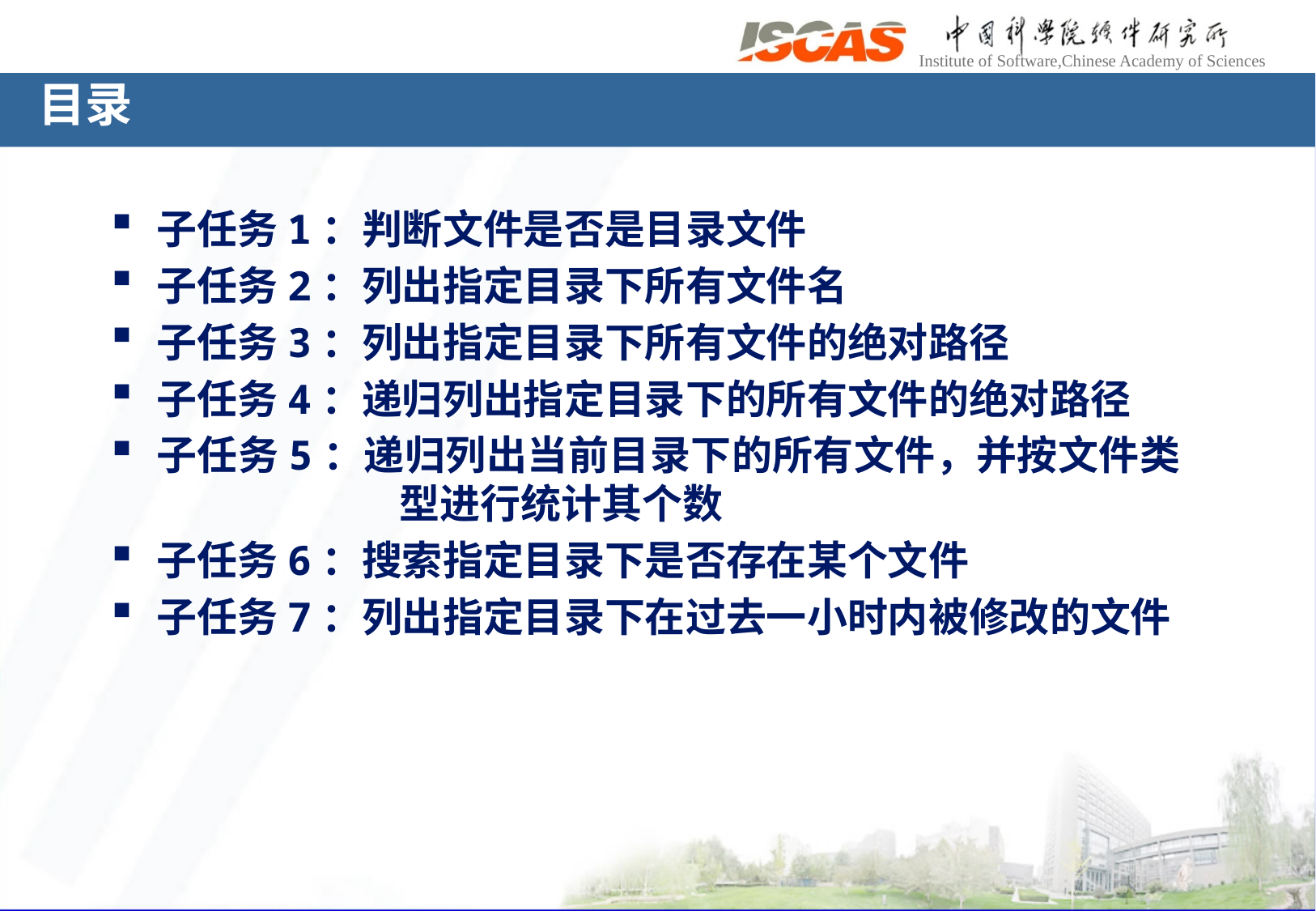

目录
子任务1：判断文件是否是目录文件
子任务2：列出指定目录下所有文件名
子任务3：列出指定目录下所有文件的绝对路径
子任务4：递归列出指定目录下的所有文件的绝对路径
子任务5：递归列出当前目录下的所有文件，并按文件类		型进行统计其个数
子任务6：搜索指定目录下是否存在某个文件
子任务7：列出指定目录下在过去一小时内被修改的文件